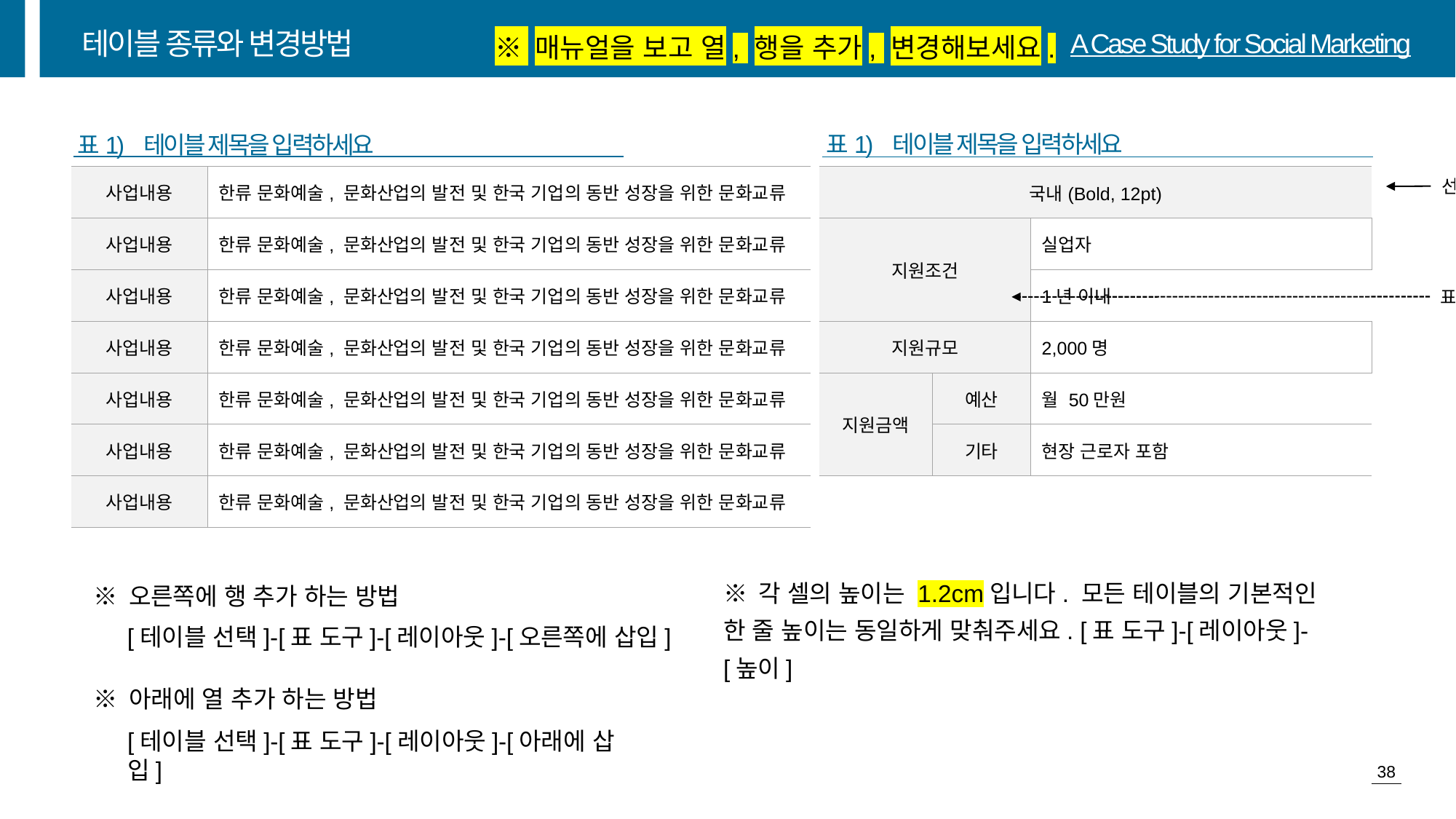

테이블 종류와 변경방법
※ 매뉴얼을 보고 열, 행을 추가, 변경해보세요.
표1)   테이블 제목을 입력하세요
표1)   테이블 제목을 입력하세요

선 두께 0.5pt
| 사업내용 | 한류 문화예술, 문화산업의 발전 및 한국 기업의 동반 성장을 위한 문화교류 |
| --- | --- |
| 사업내용 | 한류 문화예술, 문화산업의 발전 및 한국 기업의 동반 성장을 위한 문화교류 |
| 사업내용 | 한류 문화예술, 문화산업의 발전 및 한국 기업의 동반 성장을 위한 문화교류 |
| 사업내용 | 한류 문화예술, 문화산업의 발전 및 한국 기업의 동반 성장을 위한 문화교류 |
| 사업내용 | 한류 문화예술, 문화산업의 발전 및 한국 기업의 동반 성장을 위한 문화교류 |
| 사업내용 | 한류 문화예술, 문화산업의 발전 및 한국 기업의 동반 성장을 위한 문화교류 |
| 사업내용 | 한류 문화예술, 문화산업의 발전 및 한국 기업의 동반 성장을 위한 문화교류 |
| 국내(Bold, 12pt) |  |  |
| --- | --- | --- |
| 지원조건 |  | 실업자 |
|  |  | 1년 이내 |
| 지원규모 |  | 2,000명 |
| 지원금액 | 예산 | 월 50만원 |
|  | 기타 | 현장 근로자 포함 |

표 음영 색상
※ 각 셀의 높이는 1.2cm입니다. 모든 테이블의 기본적인 한 줄 높이는 동일하게 맞춰주세요. [표 도구]-[레이아웃]-[높이]
※ 오른쪽에 행 추가 하는 방법
[테이블 선택]-[표 도구]-[레이아웃]-[오른쪽에 삽입]
※ 아래에 열 추가 하는 방법
[테이블 선택]-[표 도구]-[레이아웃]-[아래에 삽입]